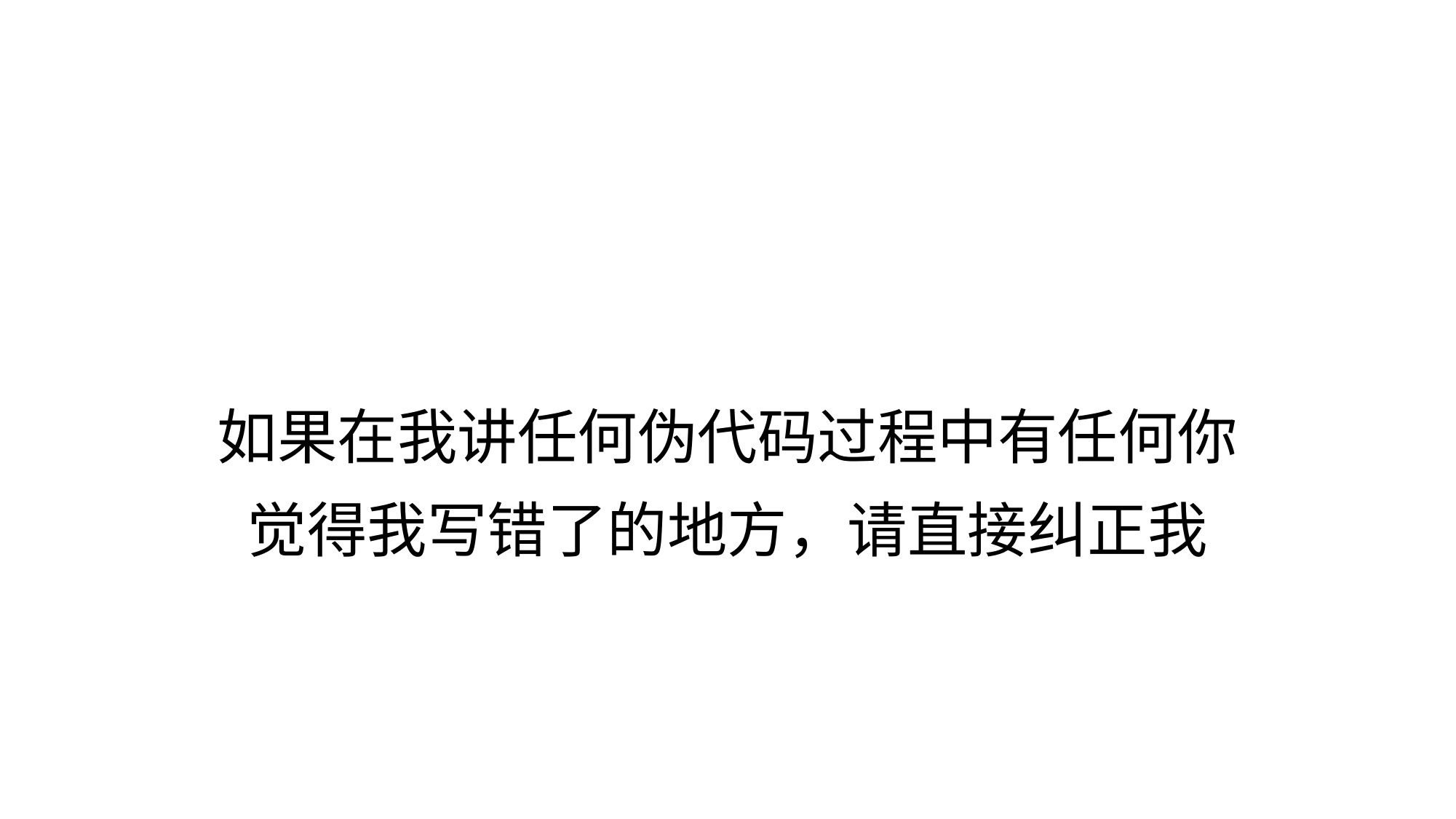

# 如果在我讲任何伪代码过程中有任何你觉得我写错了的地方，请直接纠正我